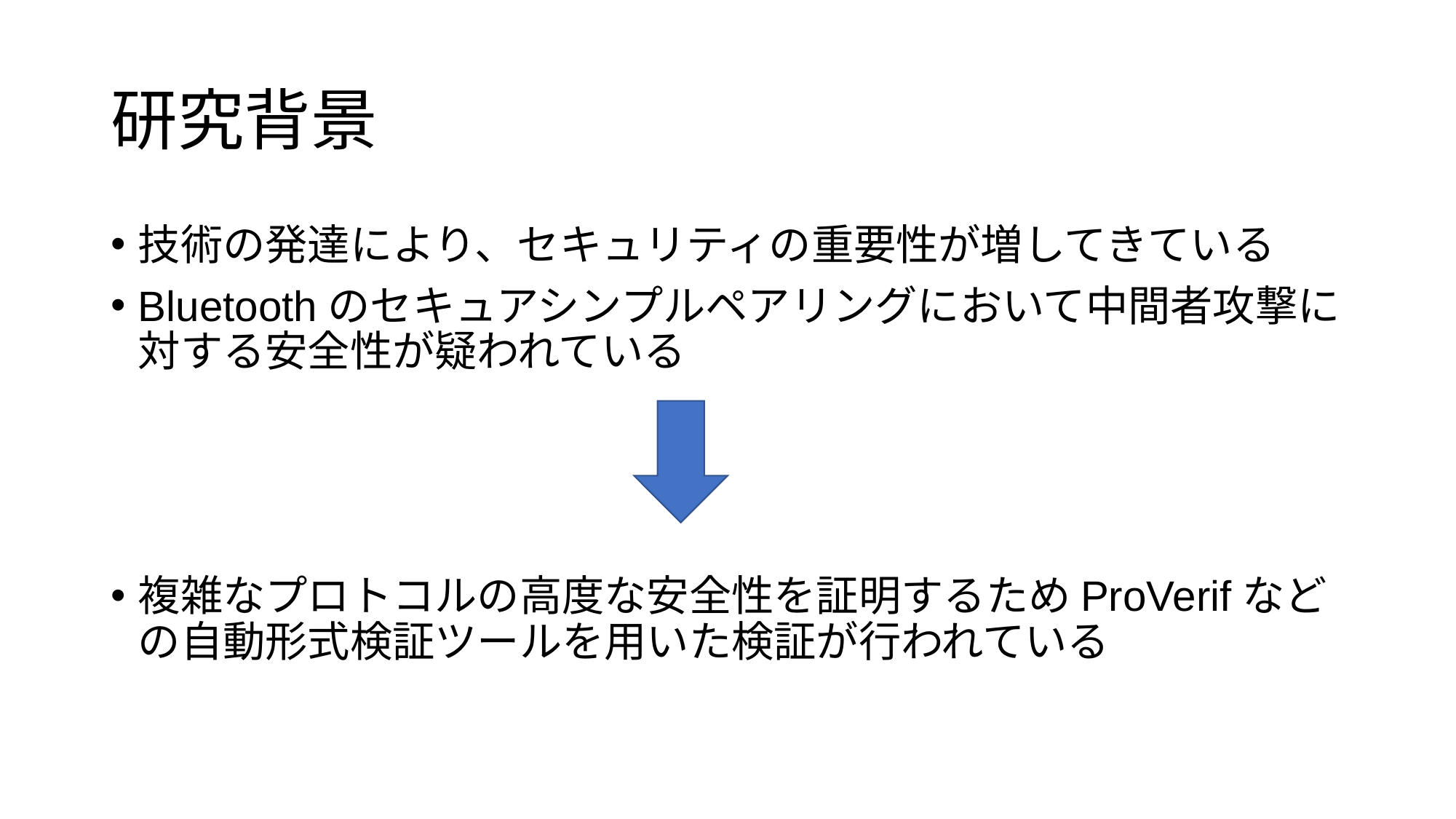

# 研究背景
技術の発達により、セキュリティの重要性が増してきている
Bluetoothのセキュアシンプルペアリングにおいて中間者攻撃に対する安全性が疑われている

複雑なプロトコルの高度な安全性を証明するためProVerifなどの自動形式検証ツールを用いた検証が行われている